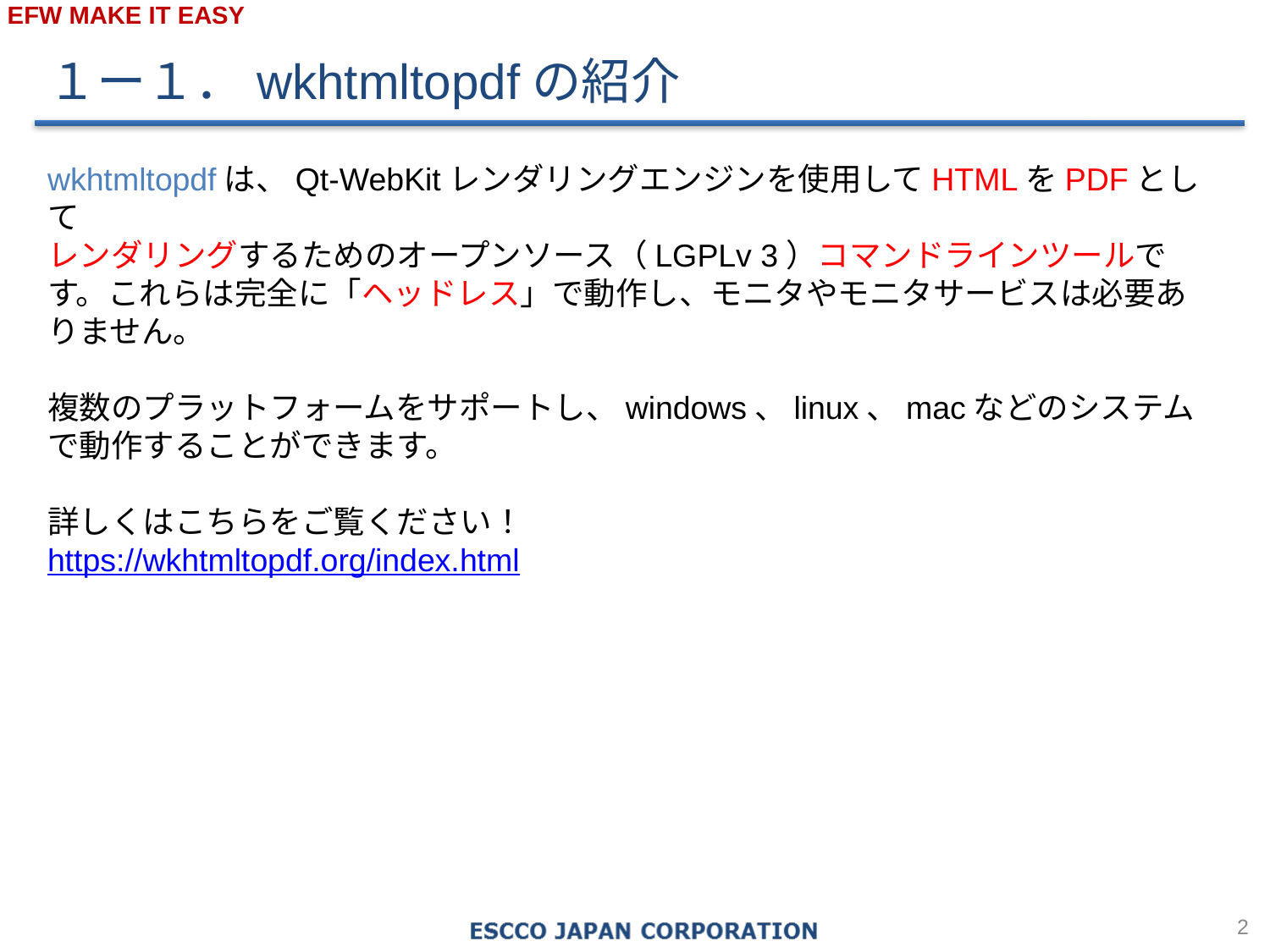

１ー１．wkhtmltopdfの紹介
wkhtmltopdfは、Qt-WebKitレンダリングエンジンを使用してHTMLをPDFとして
レンダリングするためのオープンソース（LGPLv 3）コマンドラインツールです。これらは完全に「ヘッドレス」で動作し、モニタやモニタサービスは必要ありません。

複数のプラットフォームをサポートし、windows、linux、macなどのシステムで動作することができます。

詳しくはこちらをご覧ください！
https://wkhtmltopdf.org/index.html
2